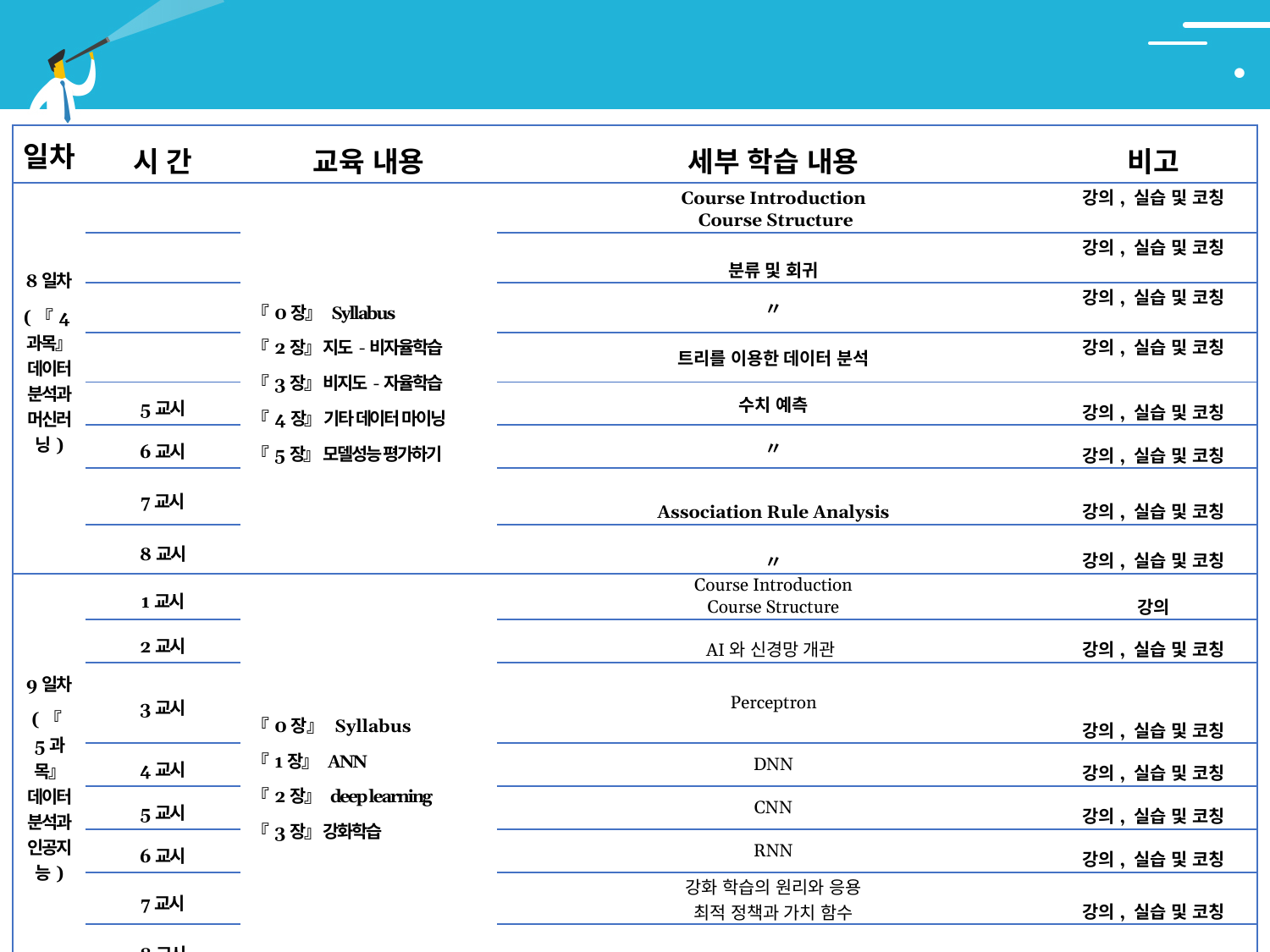

# 학습일정 및 내용
| 일차 | 시 간 | 교육 내용 | 세부 학습 내용 | 비고 |
| --- | --- | --- | --- | --- |
| 8일차 (『4과목』 데이터 분석과 머신러닝) |  | 『0장』 Syllabus 『2장』 지도-비자율학습 『3장』 비지도-자율학습 『4장』 기타 데이터 마이닝 『5장』 모델성능 평가하기 | Course Introduction Course Structure | 강의, 실습 및 코칭 |
|  |  |  | 분류 및 회귀 | 강의, 실습 및 코칭 |
|  |  |  | 〃 | 강의, 실습 및 코칭 |
|  |  |  | 트리를 이용한 데이터 분석 | 강의, 실습 및 코칭 |
|  | 5교시 |  | 수치 예측 | 강의, 실습 및 코칭 |
|  | 6교시 |  | 〃 | 강의, 실습 및 코칭 |
|  | 7교시 |  | Association Rule Analysis | 강의, 실습 및 코칭 |
|  | 8교시 |  | 〃 | 강의, 실습 및 코칭 |
| 9일차 (『5과목』 데이터 분석과 인공지능) | 1교시 | 『0장』 Syllabus 『1장』 ANN 『2장』 deep learning 『3장』 강화학습 | Course Introduction Course Structure | 강의 |
|  | 2교시 |  | AI와 신경망 개관 | 강의, 실습 및 코칭 |
|  | 3교시 |  | Perceptron | 강의, 실습 및 코칭 |
|  | 4교시 |  | DNN | 강의, 실습 및 코칭 |
|  | 5교시 |  | CNN | 강의, 실습 및 코칭 |
|  | 6교시 |  | RNN | 강의, 실습 및 코칭 |
|  | 7교시 |  | 강화 학습의 원리와 응용 최적 정책과 가치 함수 | 강의, 실습 및 코칭 |
|  | 8교시 |  | 〃 | 강의, 실습 및 코칭 |